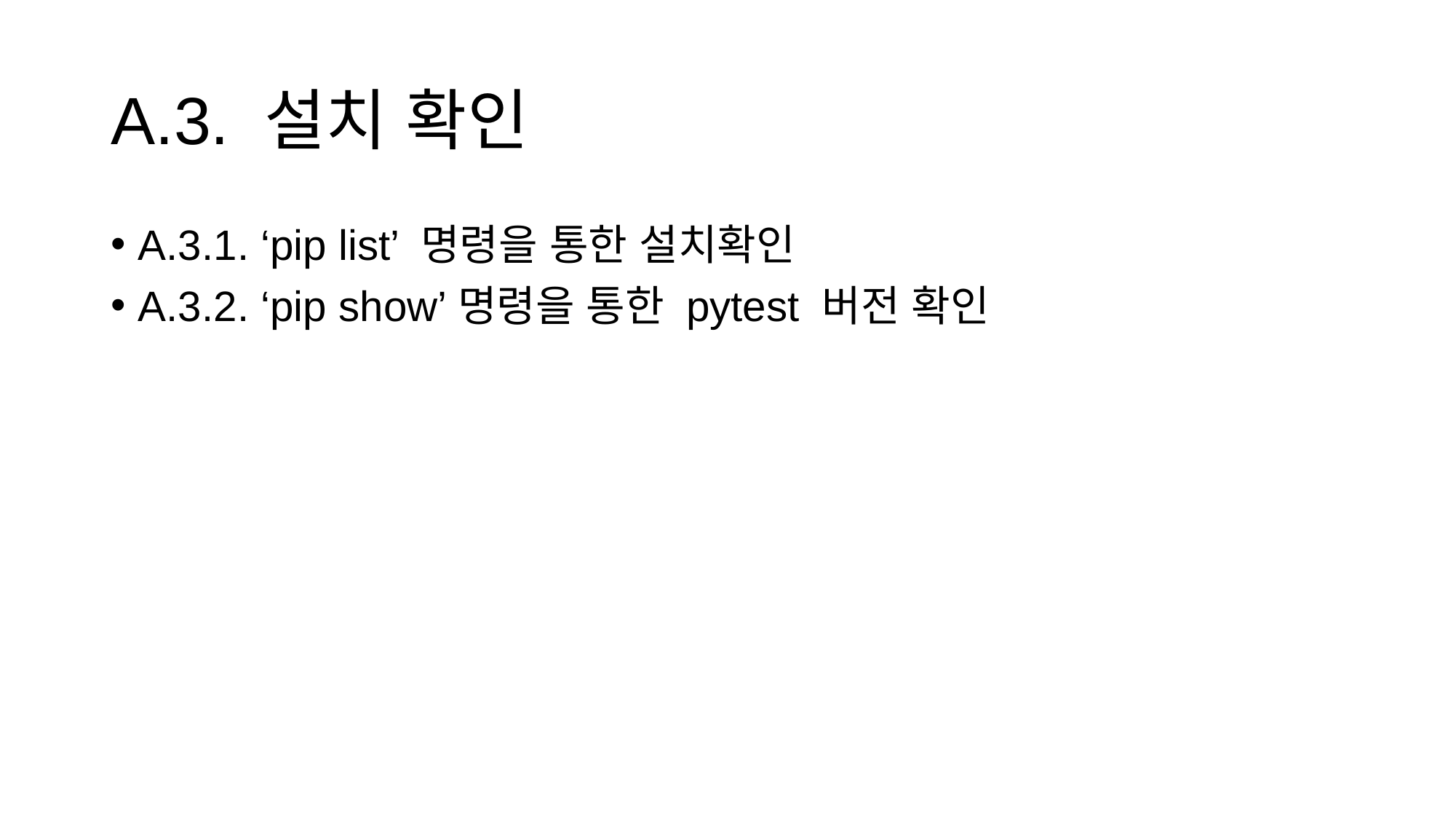

# A.3. 설치 확인
A.3.1. ‘pip list’ 명령을 통한 설치확인
A.3.2. ‘pip show’명령을 통한 pytest 버전 확인